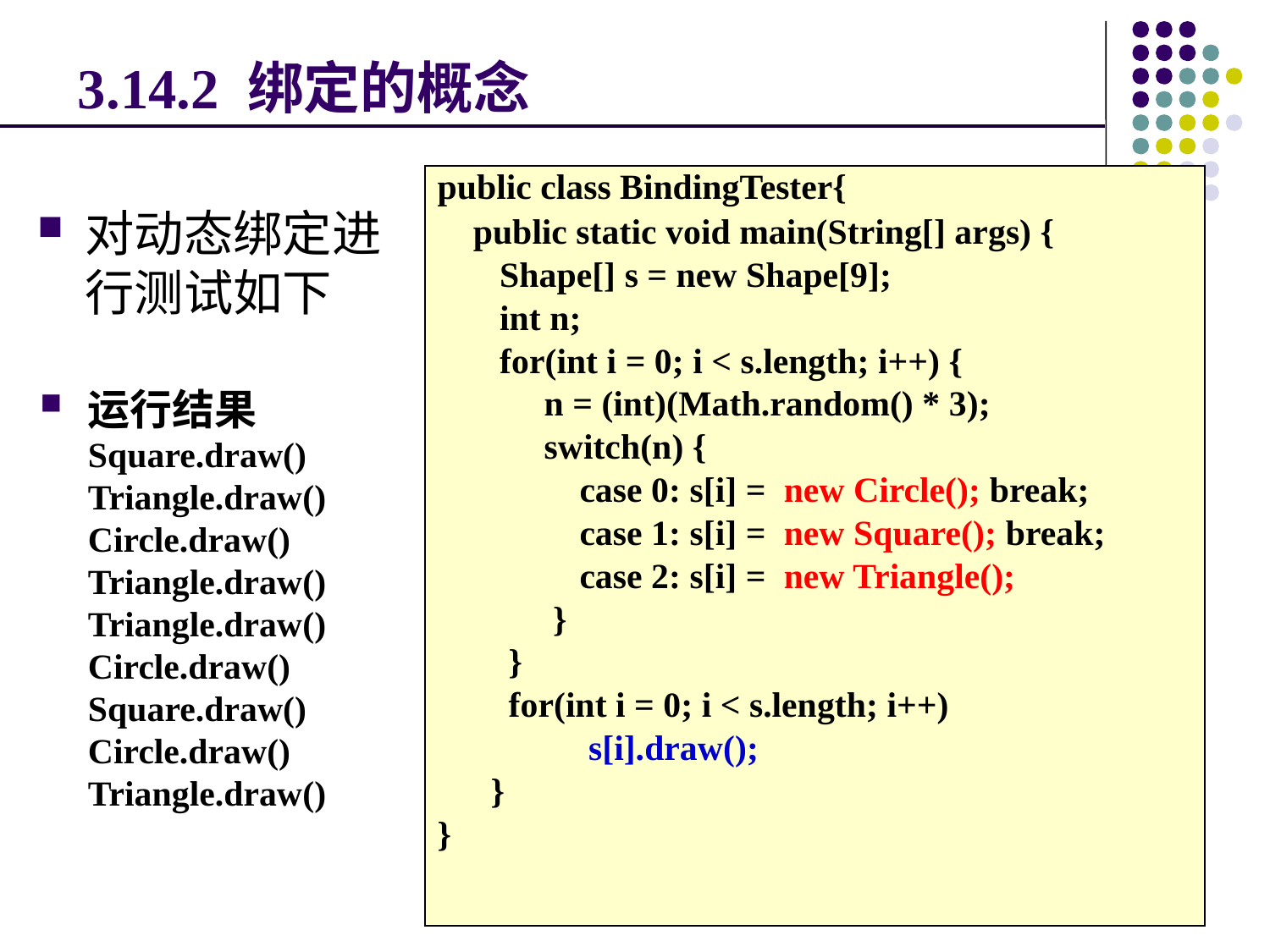

# 3.14.2 绑定的概念
public class BindingTester{
    public static void main(String[] args) {
       Shape[] s = new Shape[9];
       int n;
       for(int i = 0; i < s.length; i++) {
            n = (int)(Math.random() * 3);
            switch(n) {
                case 0: s[i] =  new Circle(); break;
                case 1: s[i] =  new Square(); break;
                case 2: s[i] =  new Triangle();
             }
        }
        for(int i = 0; i < s.length; i++)
                 s[i].draw();
      }
}
对动态绑定进行测试如下
运行结果
Square.draw()
Triangle.draw()
Circle.draw()
Triangle.draw()
Triangle.draw()
Circle.draw()
Square.draw()
Circle.draw()
Triangle.draw()